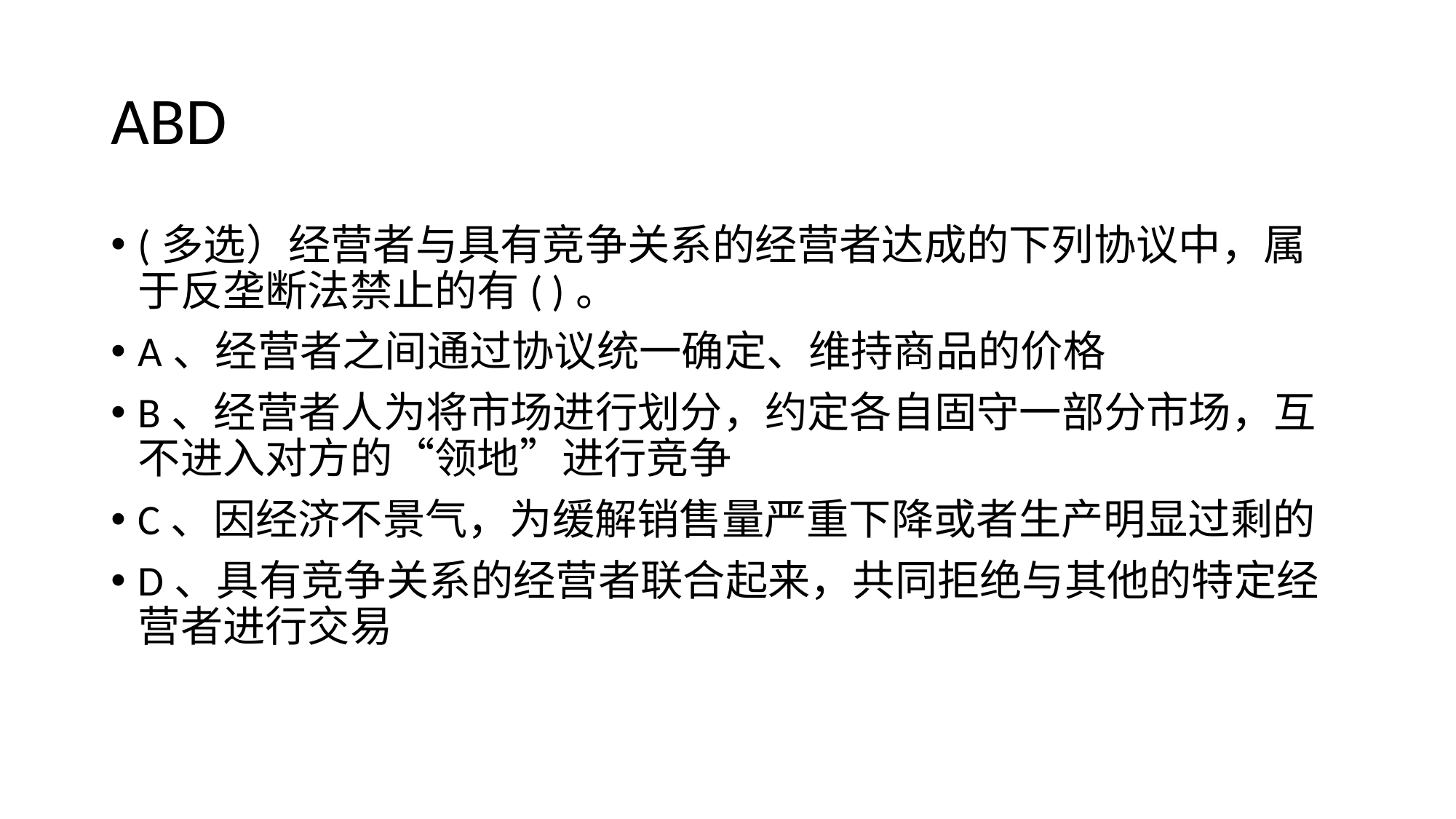

# ABD
(多选）经营者与具有竞争关系的经营者达成的下列协议中，属于反垄断法禁止的有( )。
A、经营者之间通过协议统一确定、维持商品的价格
B、经营者人为将市场进行划分，约定各自固守一部分市场，互不进入对方的“领地”进行竞争
C、因经济不景气，为缓解销售量严重下降或者生产明显过剩的
D、具有竞争关系的经营者联合起来，共同拒绝与其他的特定经营者进行交易